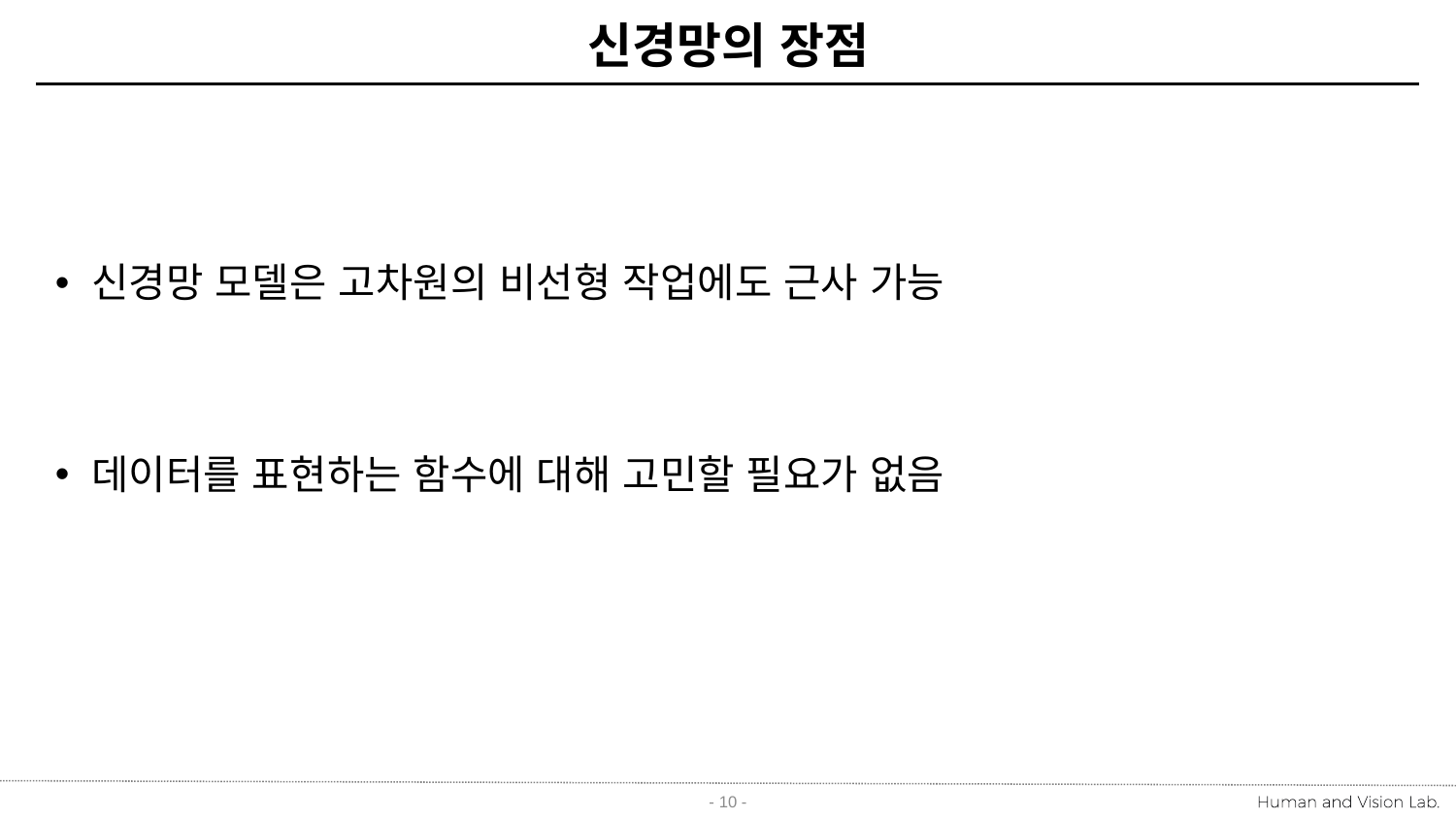

# 신경망의 장점
신경망 모델은 고차원의 비선형 작업에도 근사 가능

데이터를 표현하는 함수에 대해 고민할 필요가 없음
- 10 -